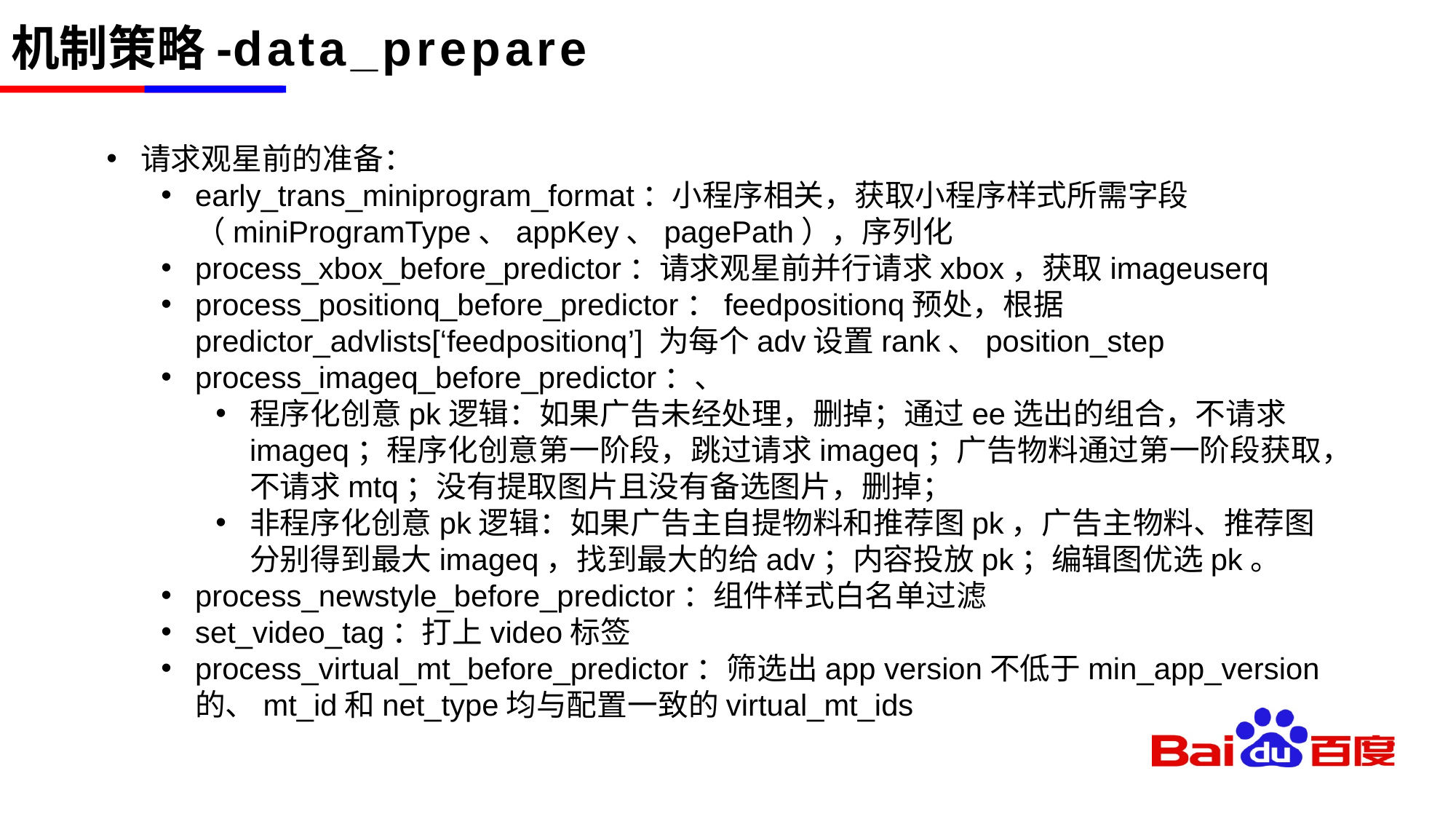

# 机制策略-data_prepare
请求观星前的准备：
early_trans_miniprogram_format：小程序相关，获取小程序样式所需字段（miniProgramType、appKey、pagePath），序列化
process_xbox_before_predictor：请求观星前并行请求xbox，获取imageuserq
process_positionq_before_predictor：feedpositionq预处，根据predictor_advlists[‘feedpositionq’] 为每个adv设置rank、position_step
process_imageq_before_predictor：、
程序化创意pk逻辑：如果广告未经处理，删掉；通过ee选出的组合，不请求imageq；程序化创意第一阶段，跳过请求imageq；广告物料通过第一阶段获取，不请求mtq；没有提取图片且没有备选图片，删掉；
非程序化创意pk逻辑：如果广告主自提物料和推荐图pk，广告主物料、推荐图分别得到最大imageq，找到最大的给adv；内容投放pk；编辑图优选pk。
process_newstyle_before_predictor：组件样式白名单过滤
set_video_tag：打上video标签
process_virtual_mt_before_predictor：筛选出app version不低于min_app_version的、mt_id和net_type均与配置一致的virtual_mt_ids